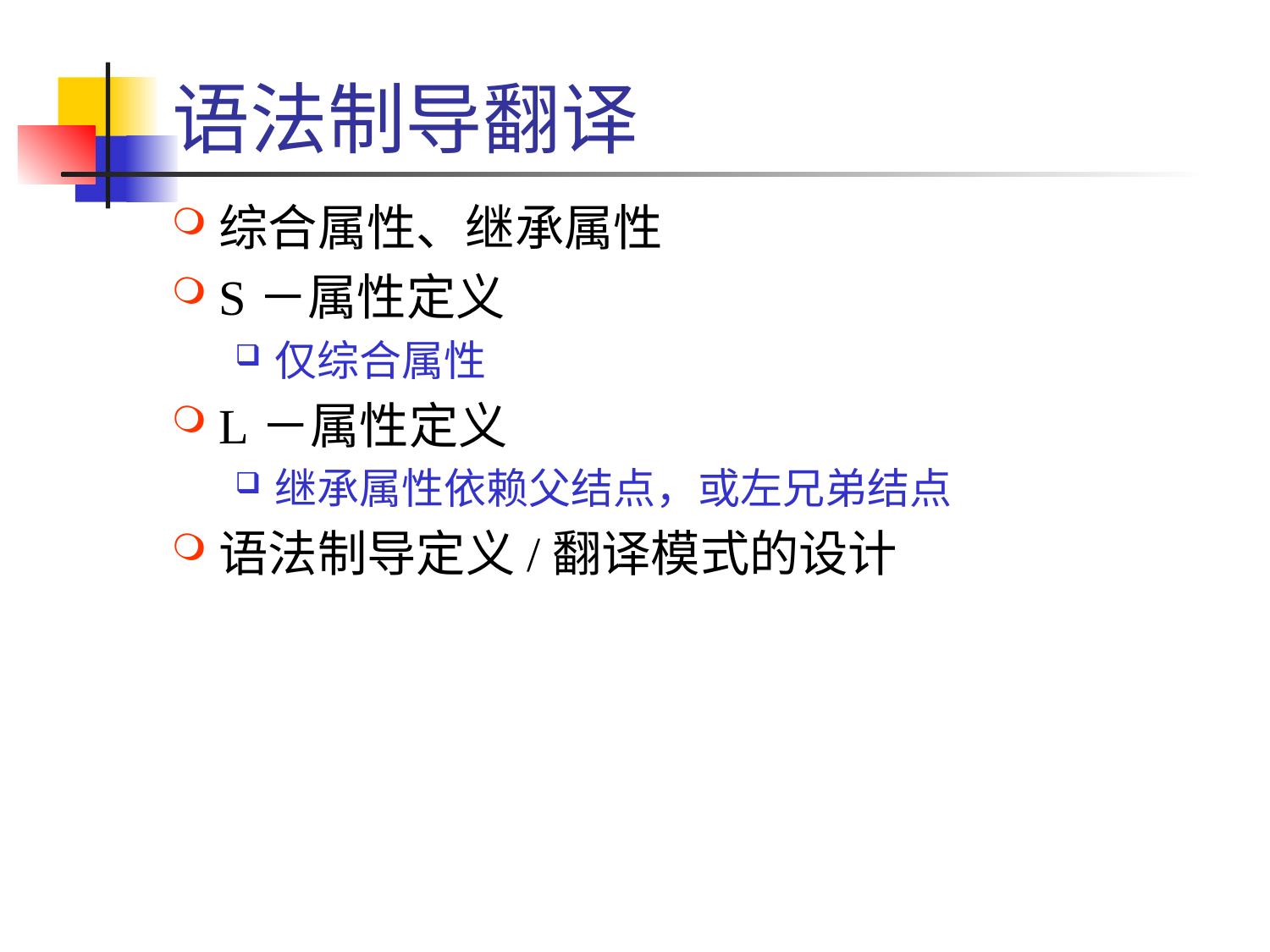

# 语法制导翻译
综合属性、继承属性
S－属性定义
仅综合属性
L－属性定义
继承属性依赖父结点，或左兄弟结点
语法制导定义/翻译模式的设计